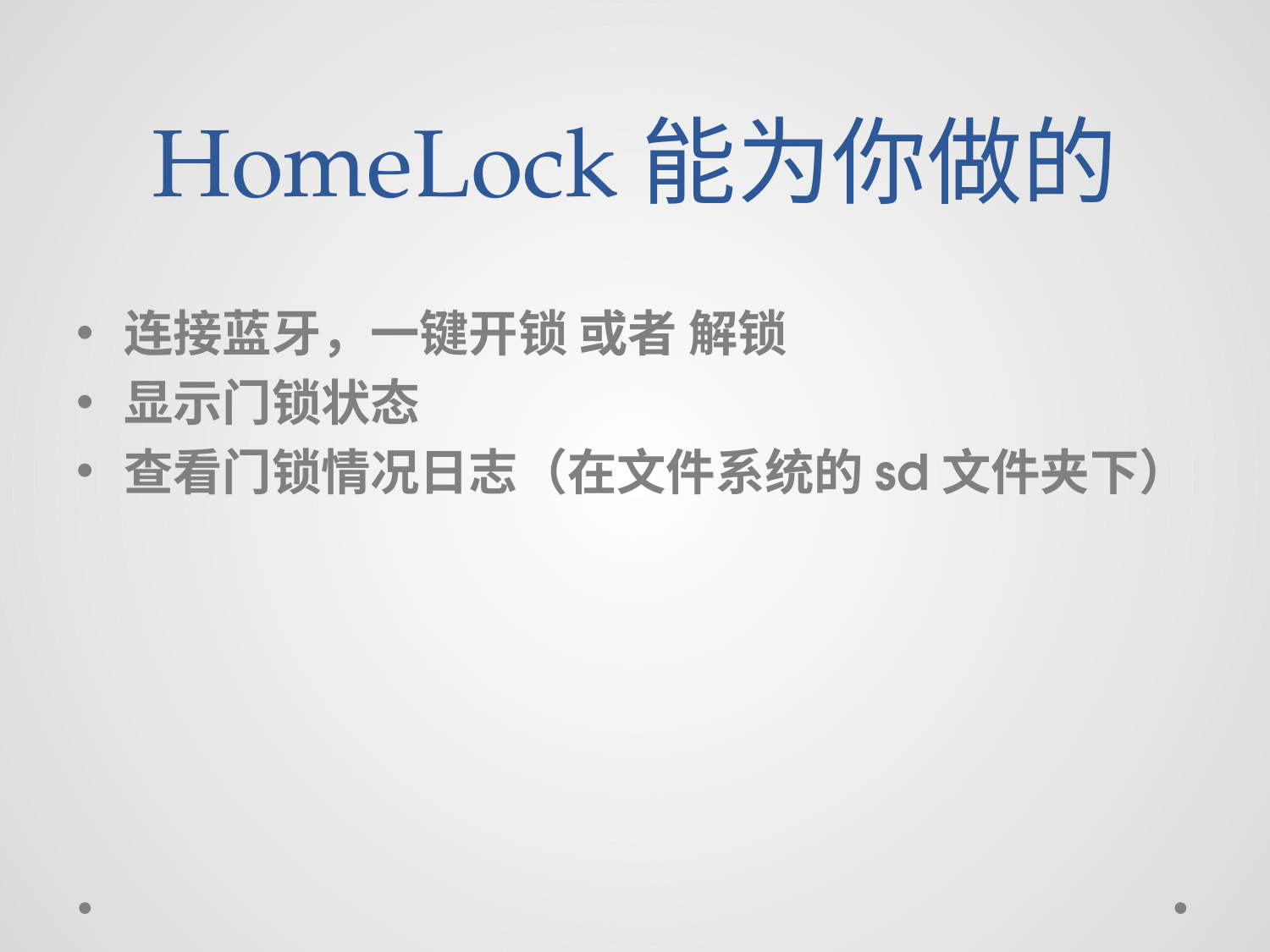

# HomeLock能为你做的
连接蓝牙，一键开锁 或者 解锁
显示门锁状态
查看门锁情况日志（在文件系统的sd文件夹下）